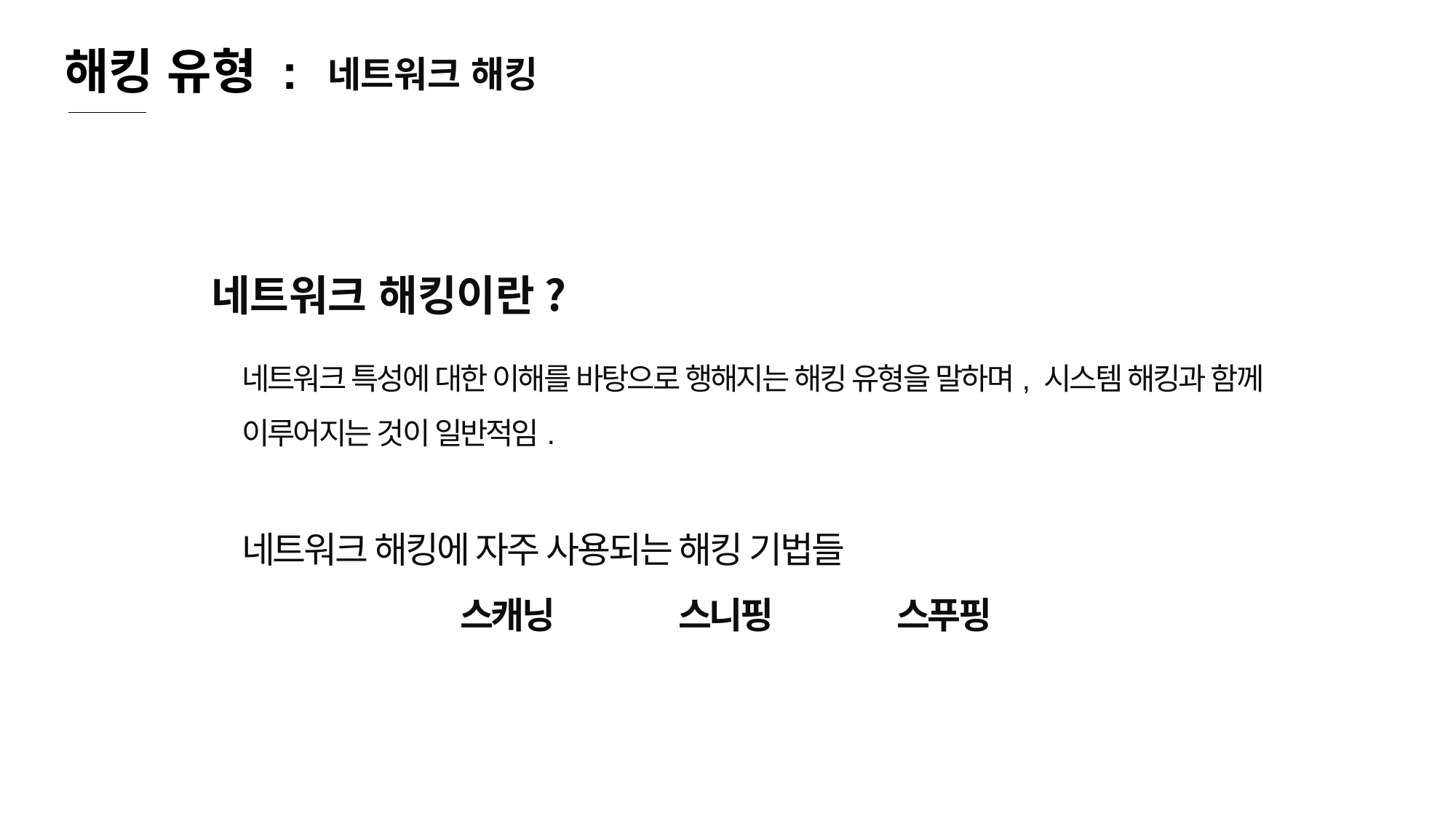

해킹 유형 :
네트워크 해킹
네트워크 해킹이란?
네트워크 특성에 대한 이해를 바탕으로 행해지는 해킹 유형을 말하며, 시스템 해킹과 함께 이루어지는 것이 일반적임.

네트워크 해킹에 자주 사용되는 해킹 기법들
		스캐닝		스니핑		스푸핑